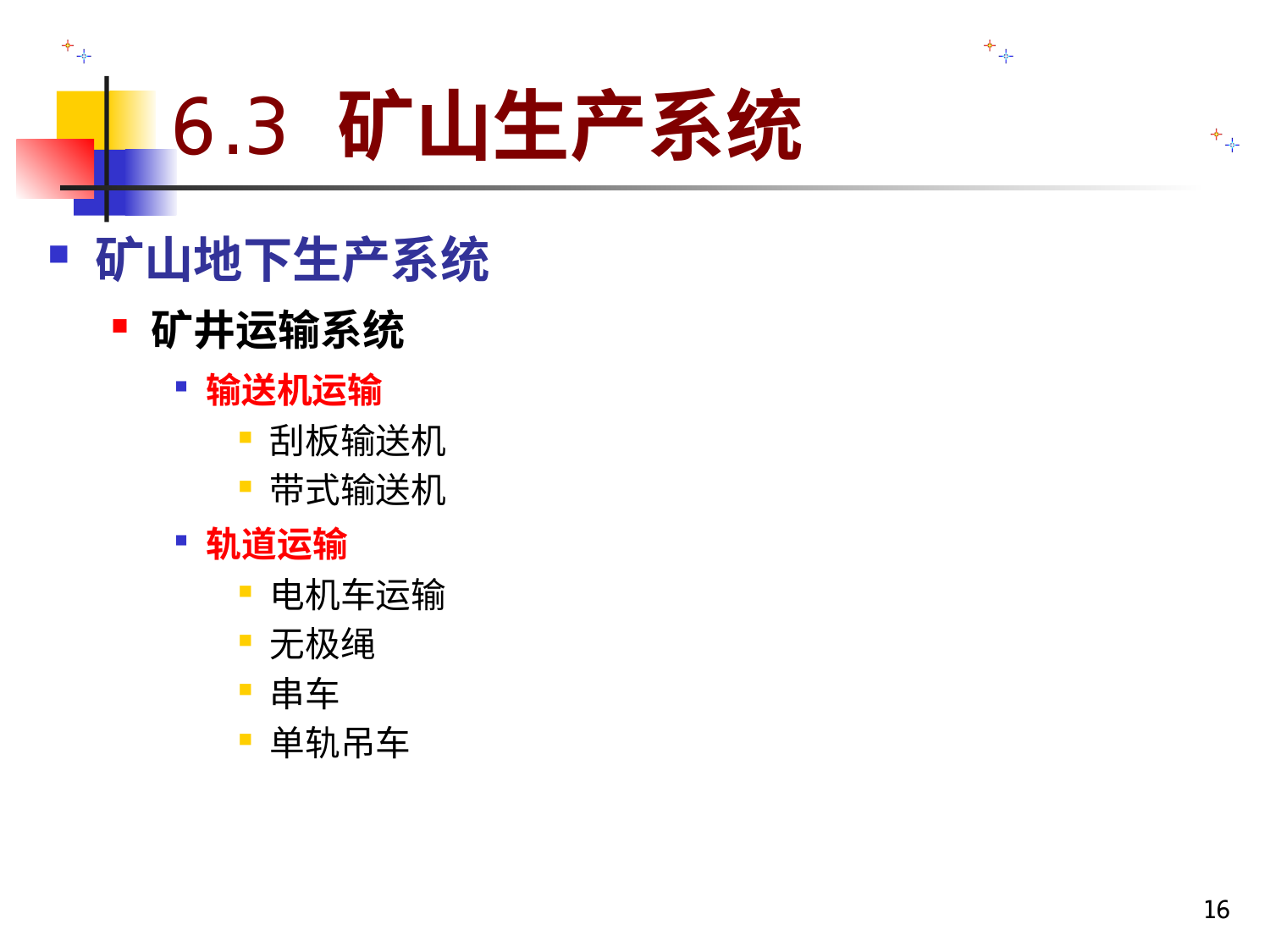

# 6.3 矿山生产系统
矿山地下生产系统
矿井运输系统
输送机运输
刮板输送机
带式输送机
轨道运输
电机车运输
无极绳
串车
单轨吊车
16